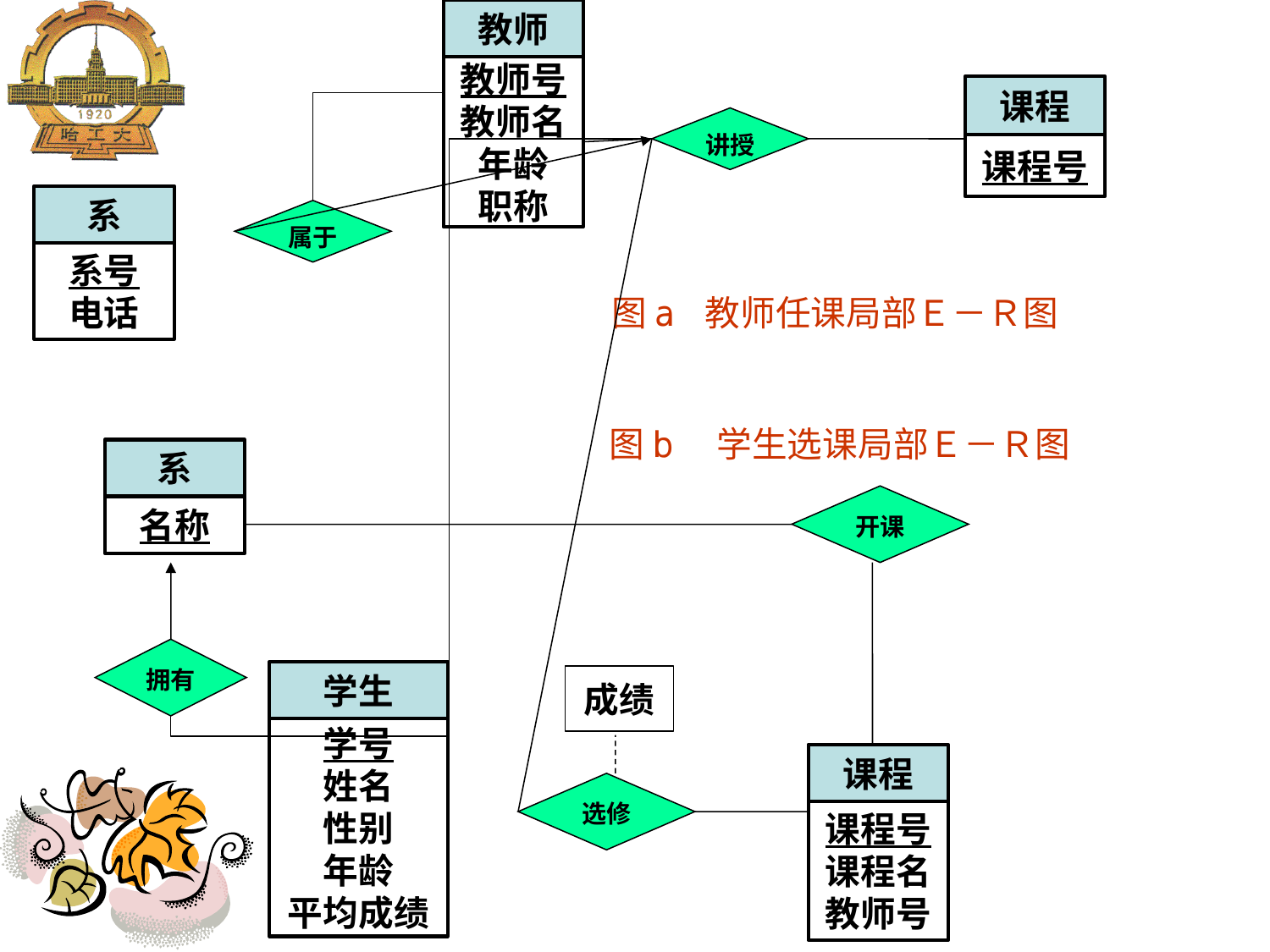

教师
教师号
教师名
年龄
职称
课程
课程号
讲授

系
系号
电话
属于
图a  教师任课局部Ｅ－Ｒ图
图b　学生选课局部Ｅ－Ｒ图
系
名称

开课

拥有
学生
学号
姓名
性别
年龄
平均成绩
成绩
m

课程
课程号
课程名
教师号
选修